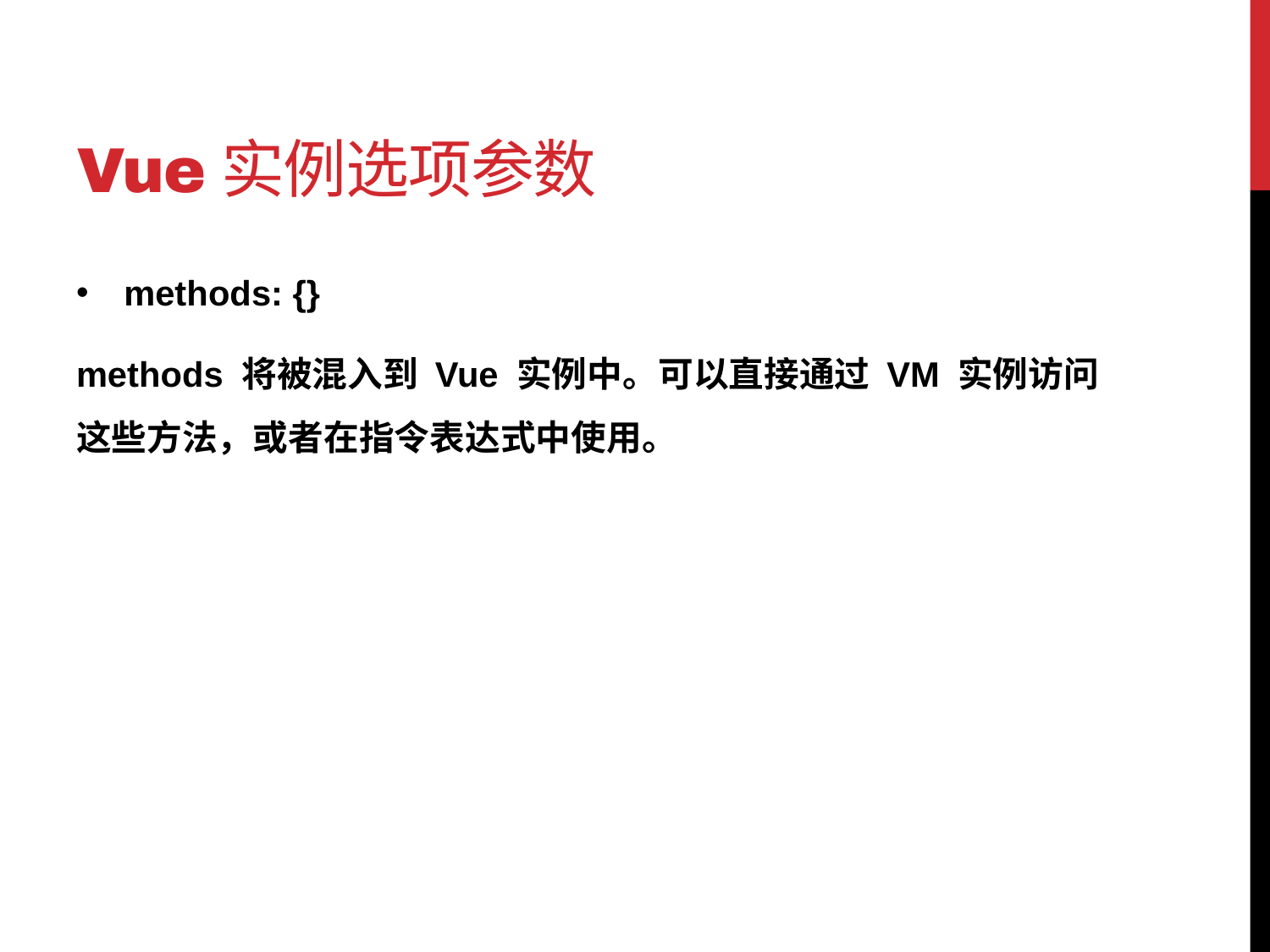

# Vue实例选项参数
methods: {}
methods 将被混入到 Vue 实例中。可以直接通过 VM 实例访问这些方法，或者在指令表达式中使用。